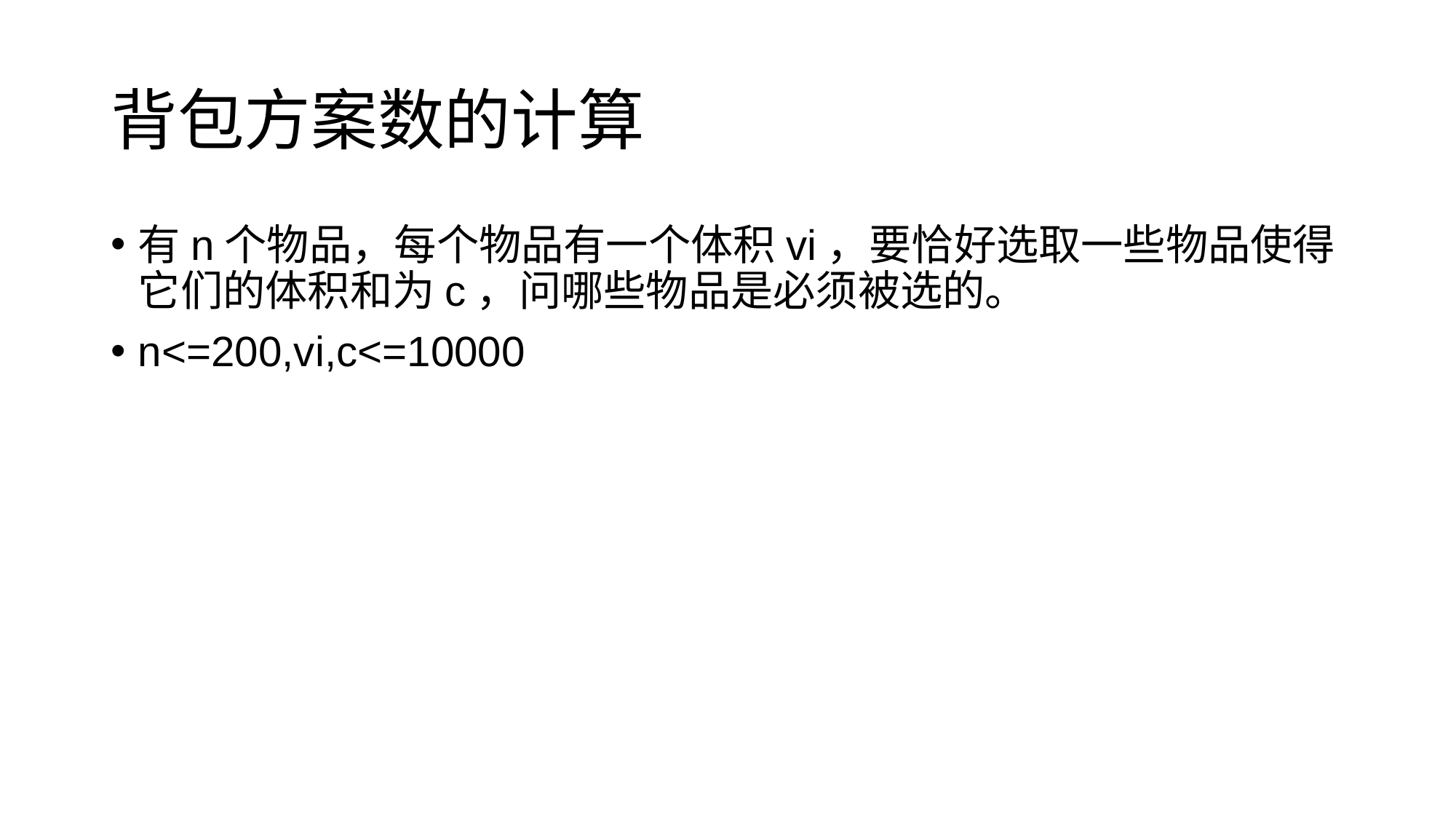

# 背包方案数的计算
有n个物品，每个物品有一个体积vi，要恰好选取一些物品使得它们的体积和为c，问哪些物品是必须被选的。
n<=200,vi,c<=10000